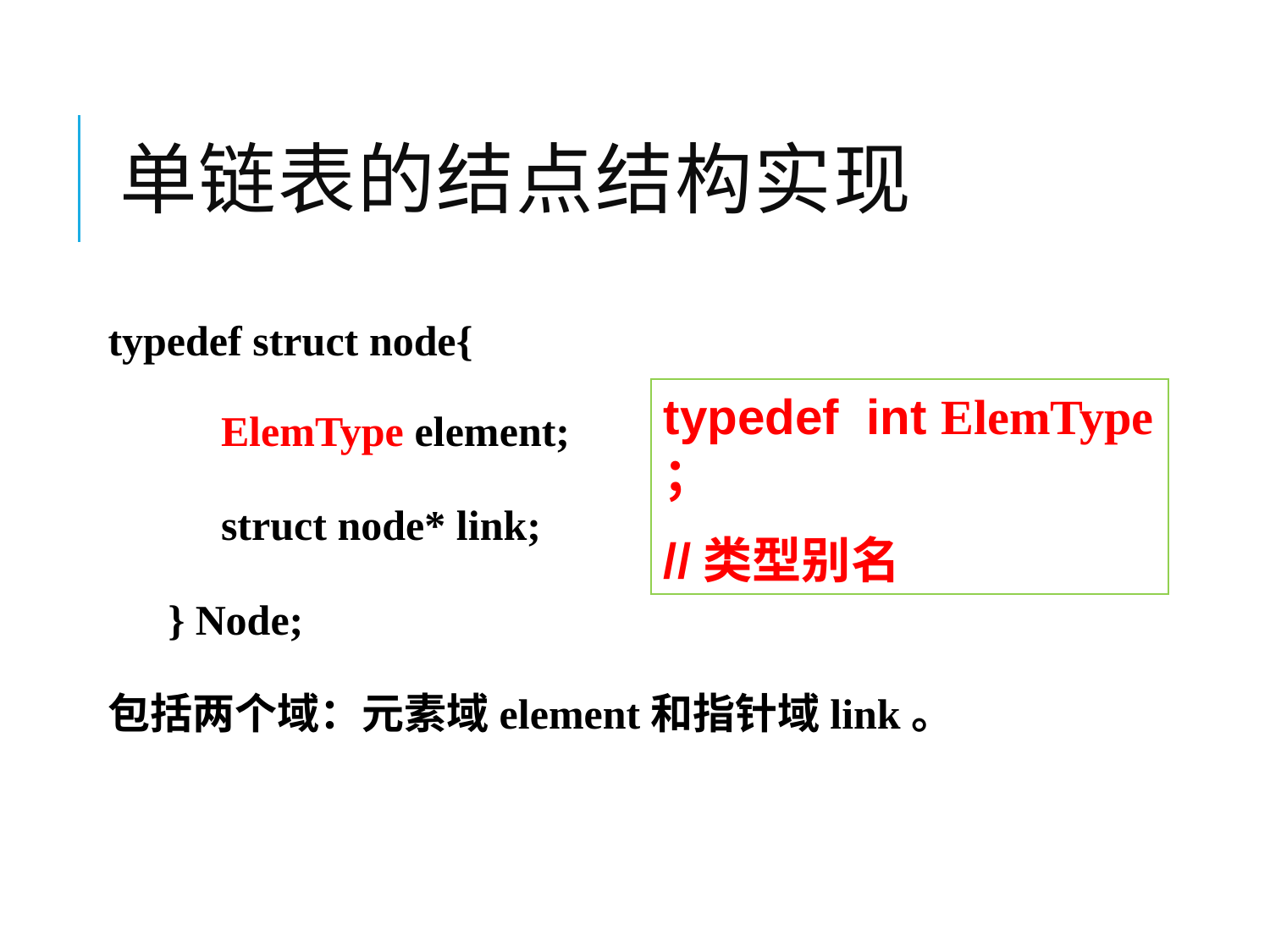

# 单链表的结点结构实现
typedef struct node{
         ElemType element;
         struct node* link;
    } Node;
包括两个域：元素域element和指针域link。
typedef  int ElemType ；
//类型别名